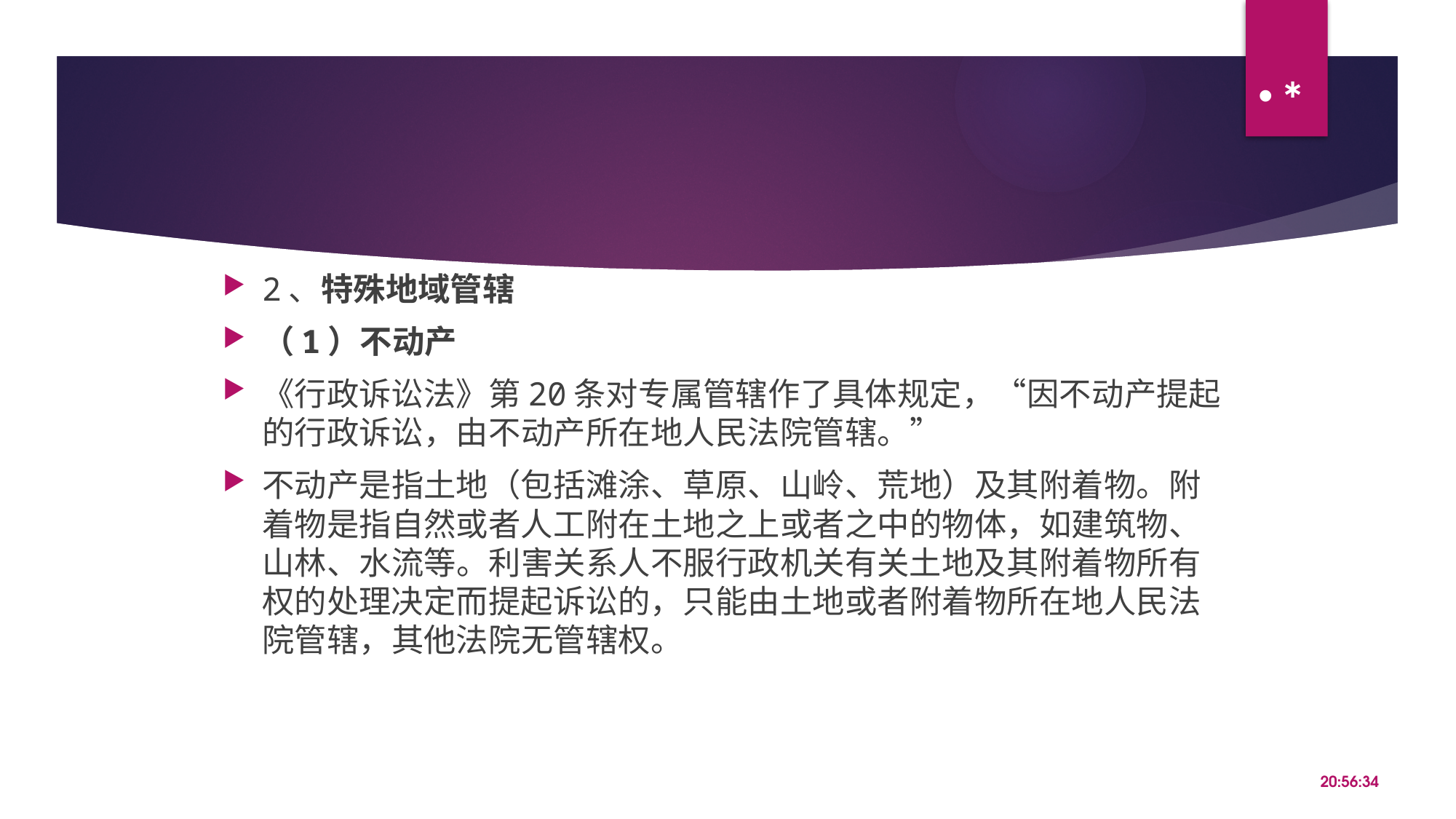

*
#
2、特殊地域管辖
（1）不动产
《行政诉讼法》第20条对专属管辖作了具体规定，“因不动产提起的行政诉讼，由不动产所在地人民法院管辖。”
不动产是指土地（包括滩涂、草原、山岭、荒地）及其附着物。附着物是指自然或者人工附在土地之上或者之中的物体，如建筑物、山林、水流等。利害关系人不服行政机关有关土地及其附着物所有权的处理决定而提起诉讼的，只能由土地或者附着物所在地人民法院管辖，其他法院无管辖权。

20:56:34